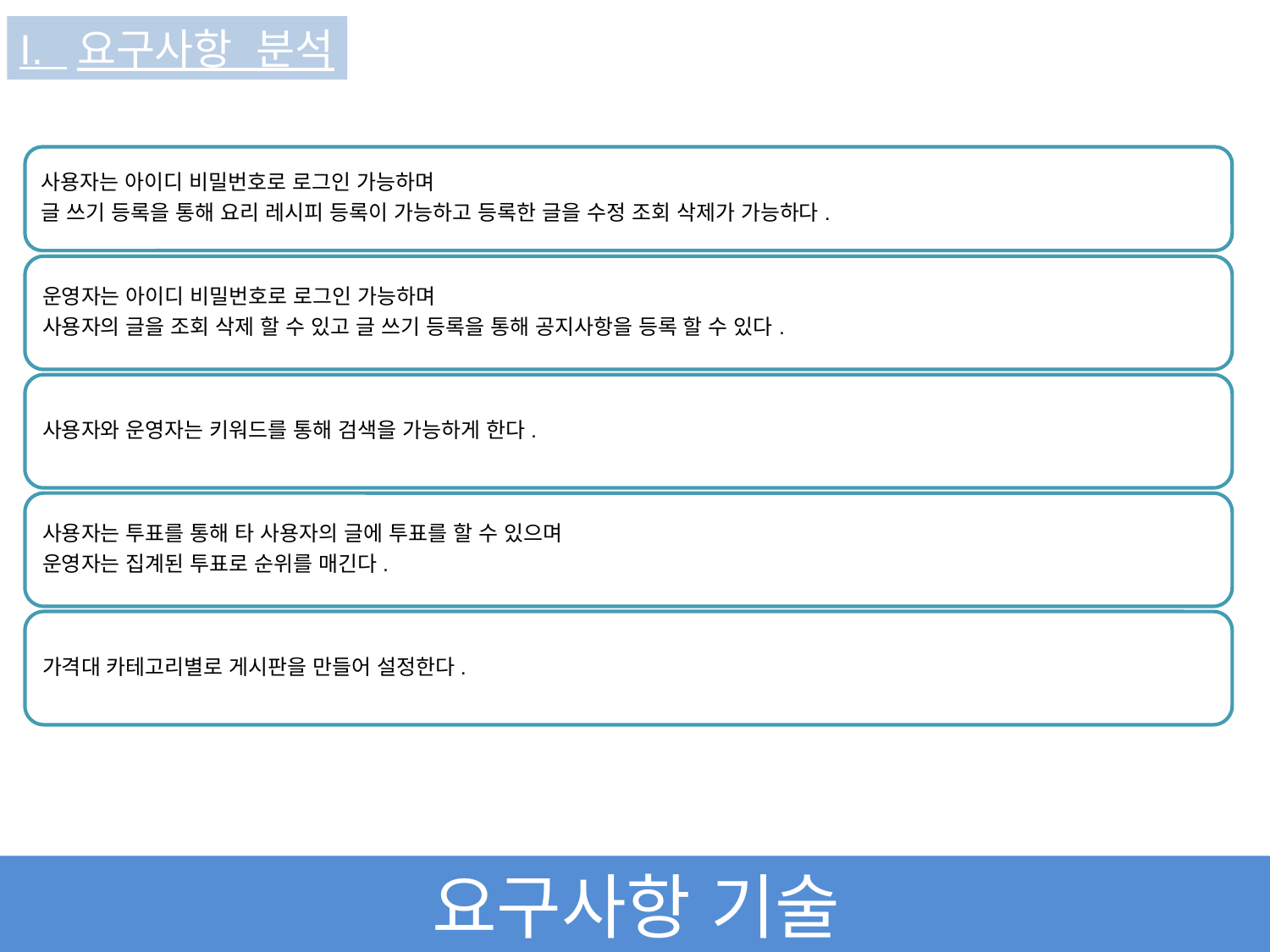

I.  요구사항  분석
사용자는 아이디 비밀번호로 로그인 가능하며
글 쓰기 등록을 통해 요리 레시피 등록이 가능하고 등록한 글을 수정 조회 삭제가 가능하다.
운영자는 아이디 비밀번호로 로그인 가능하며
사용자의 글을 조회 삭제 할 수 있고 글 쓰기 등록을 통해 공지사항을 등록 할 수 있다.
사용자와 운영자는 키워드를 통해 검색을 가능하게 한다.
사용자는 투표를 통해 타 사용자의 글에 투표를 할 수 있으며
운영자는 집계된 투표로 순위를 매긴다.
가격대 카테고리별로 게시판을 만들어 설정한다.
요구사항 기술